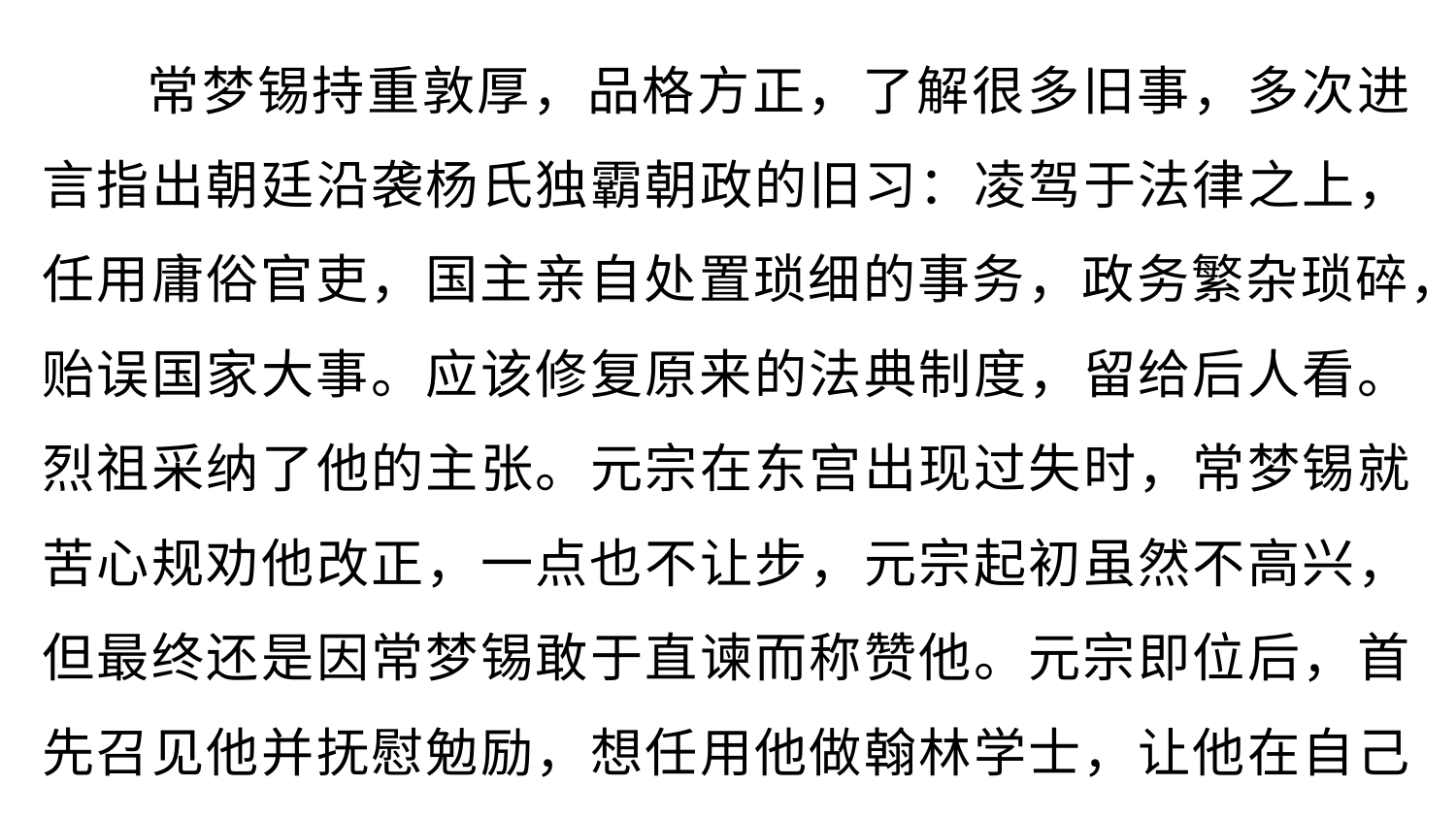

常梦锡持重敦厚，品格方正，了解很多旧事，多次进言指出朝廷沿袭杨氏独霸朝政的旧习：凌驾于法律之上，任用庸俗官吏，国主亲自处置琐细的事务，政务繁杂琐碎，贻误国家大事。应该修复原来的法典制度，留给后人看。烈祖采纳了他的主张。元宗在东宫出现过失时，常梦锡就苦心规劝他改正，一点也不让步，元宗起初虽然不高兴，但最终还是因常梦锡敢于直谏而称赞他。元宗即位后，首先召见他并抚慰勉励，想任用他做翰林学士，让他在自己身边。